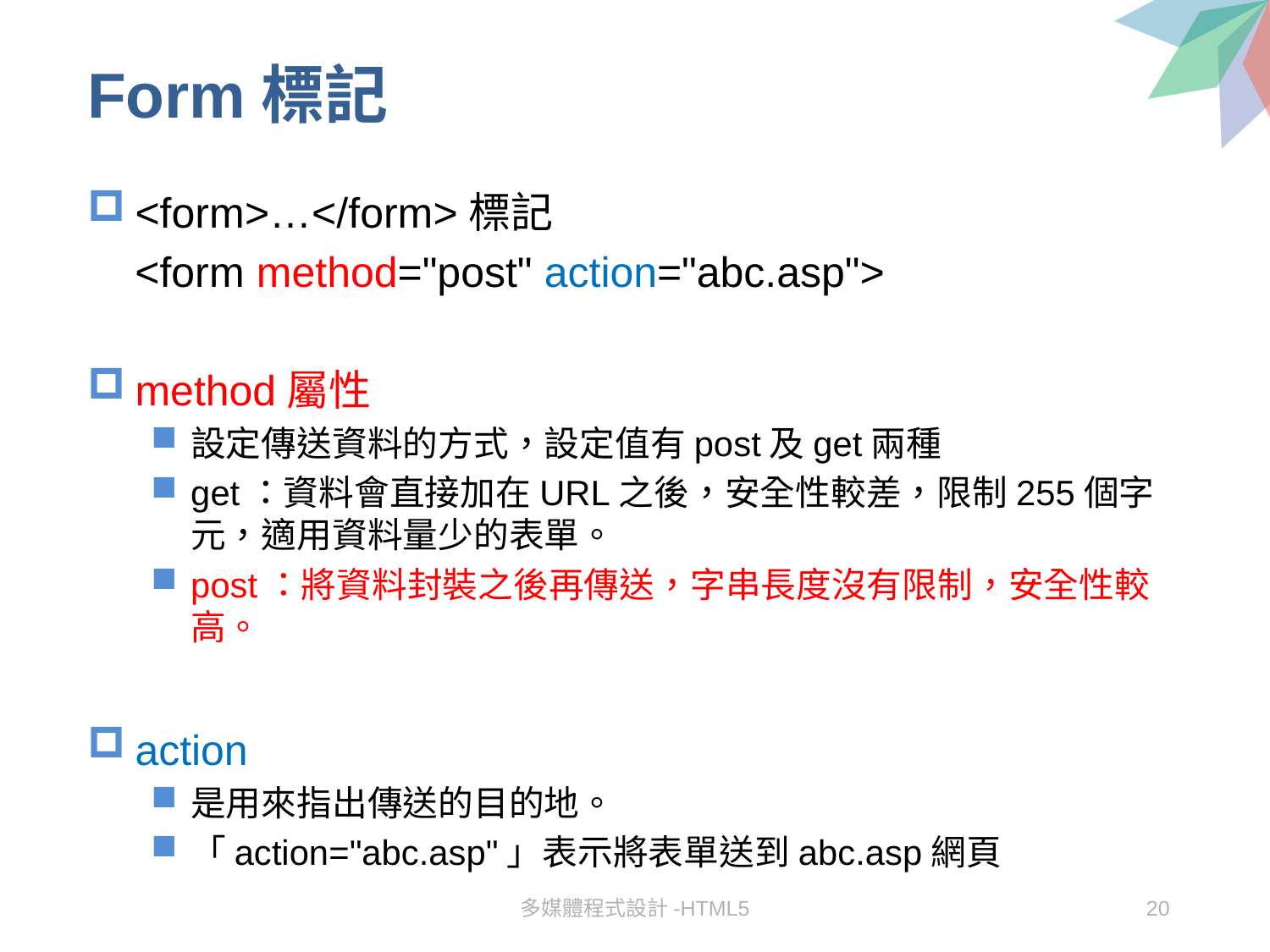

# Form標記
<form>…</form>標記
    <form method="post" action="abc.asp">

method屬性
設定傳送資料的方式，設定值有post及get兩種
get：資料會直接加在URL之後，安全性較差，限制255個字元，適用資料量少的表單。
post：將資料封裝之後再傳送，字串長度沒有限制，安全性較高。

action
是用來指出傳送的目的地。
「action="abc.asp"」表示將表單送到abc.asp網頁

多媒體程式設計-HTML5
20